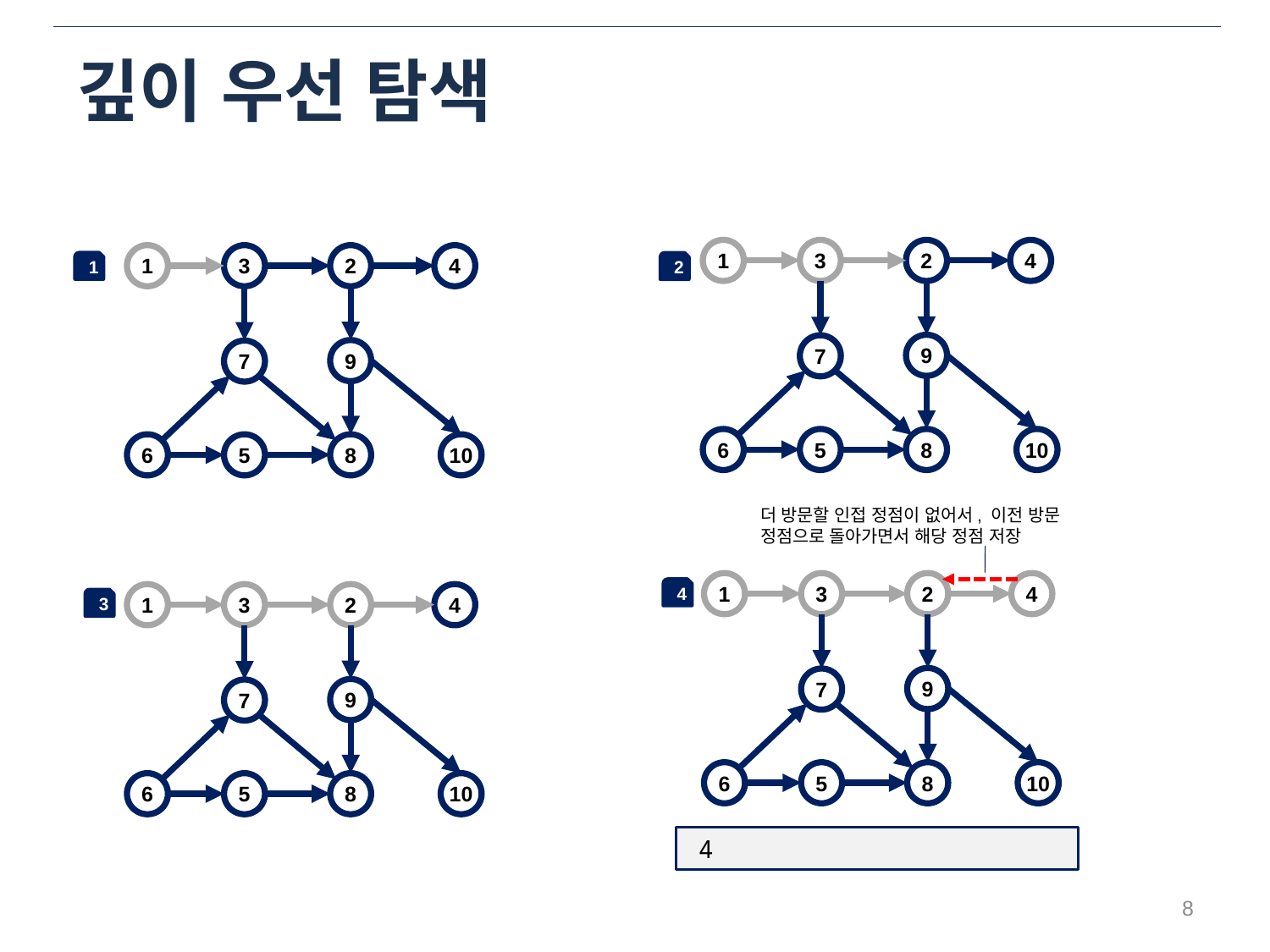

# 깊이 우선 탐색
1
3
2
4
9
7
6
5
8
10
1
3
2
4
9
7
6
5
8
10
1
2
더 방문할 인접 정점이 없어서, 이전 방문 정점으로 돌아가면서 해당 정점 저장
1
3
2
4
9
7
6
5
8
10
4
1
3
2
4
9
7
6
5
8
10
3
4
8